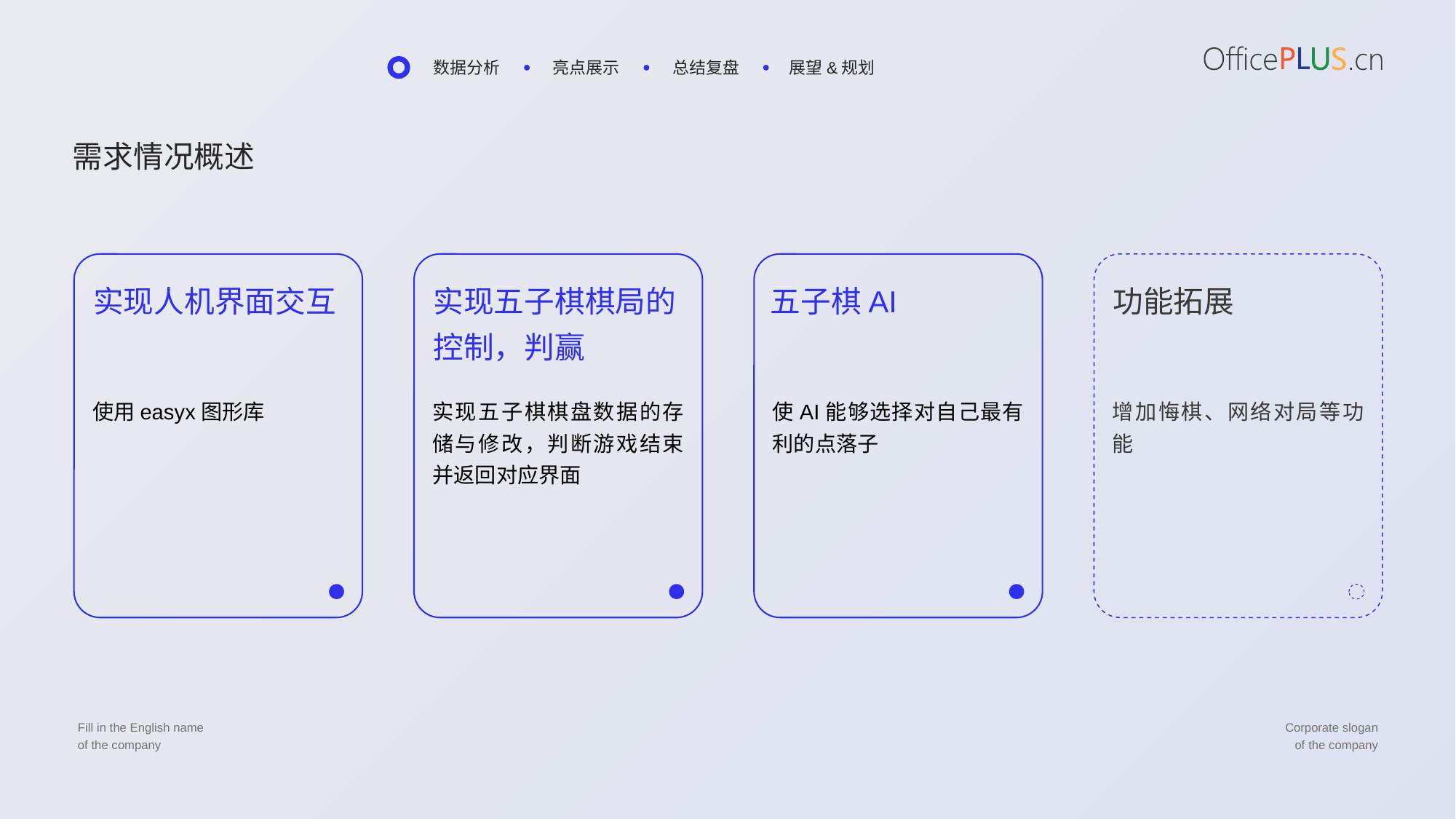

数据分析
亮点展示
总结复盘
展望&规划

需求情况概述

实现人机界面交互
使用easyx图形库

实现五子棋棋局的
控制，判赢
实现五子棋棋盘数据的存储与修改，判断游戏结束并返回对应界面

五子棋AI
使AI能够选择对自己最有利的点落子

功能拓展
增加悔棋、网络对局等功能

Fill in the English name
of the company
Corporate slogan
of the company